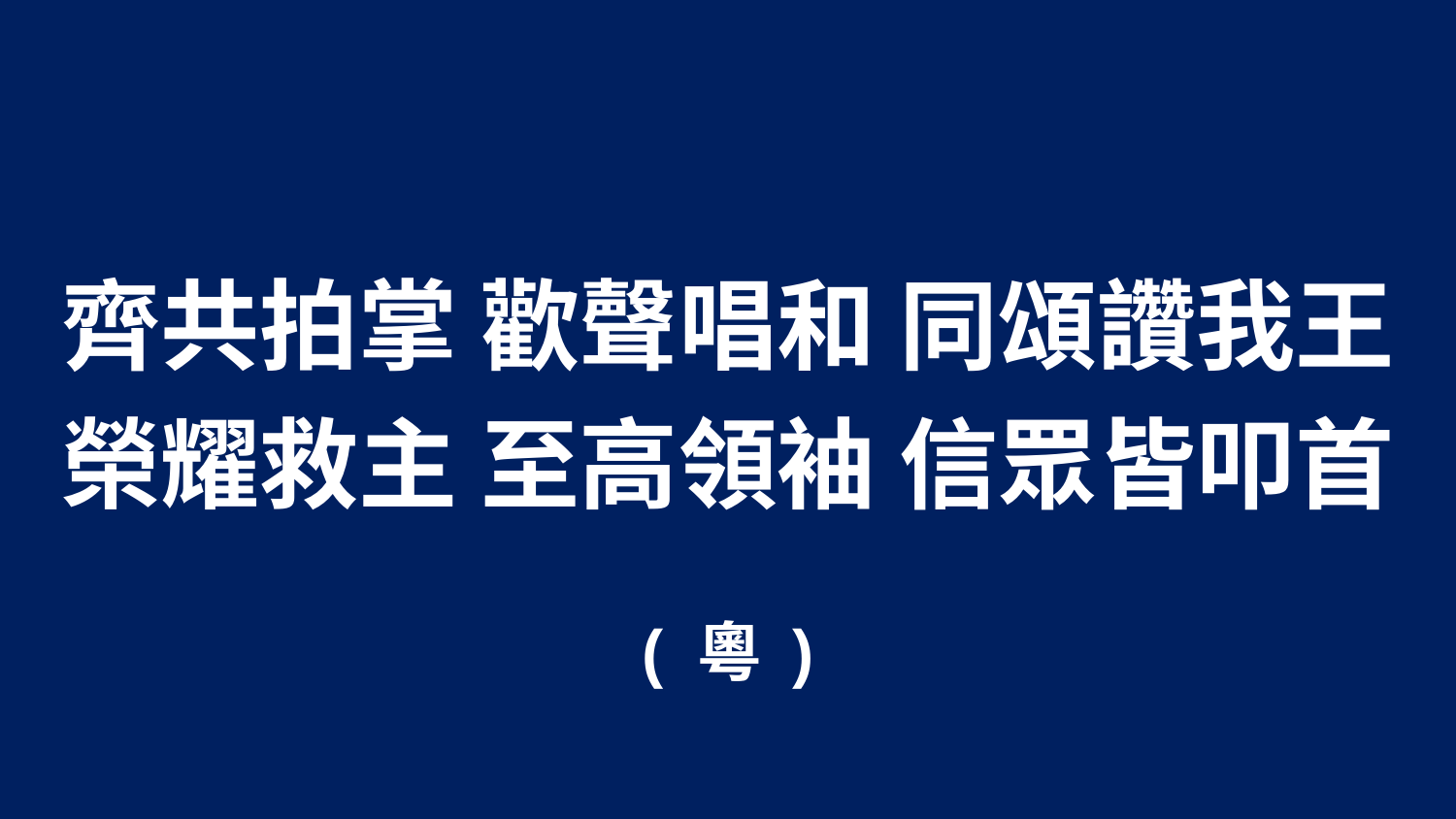

齊共拍掌 歡聲唱和 同頌讚我王
榮耀救主 至高領袖 信眾皆叩首
( 粵 )